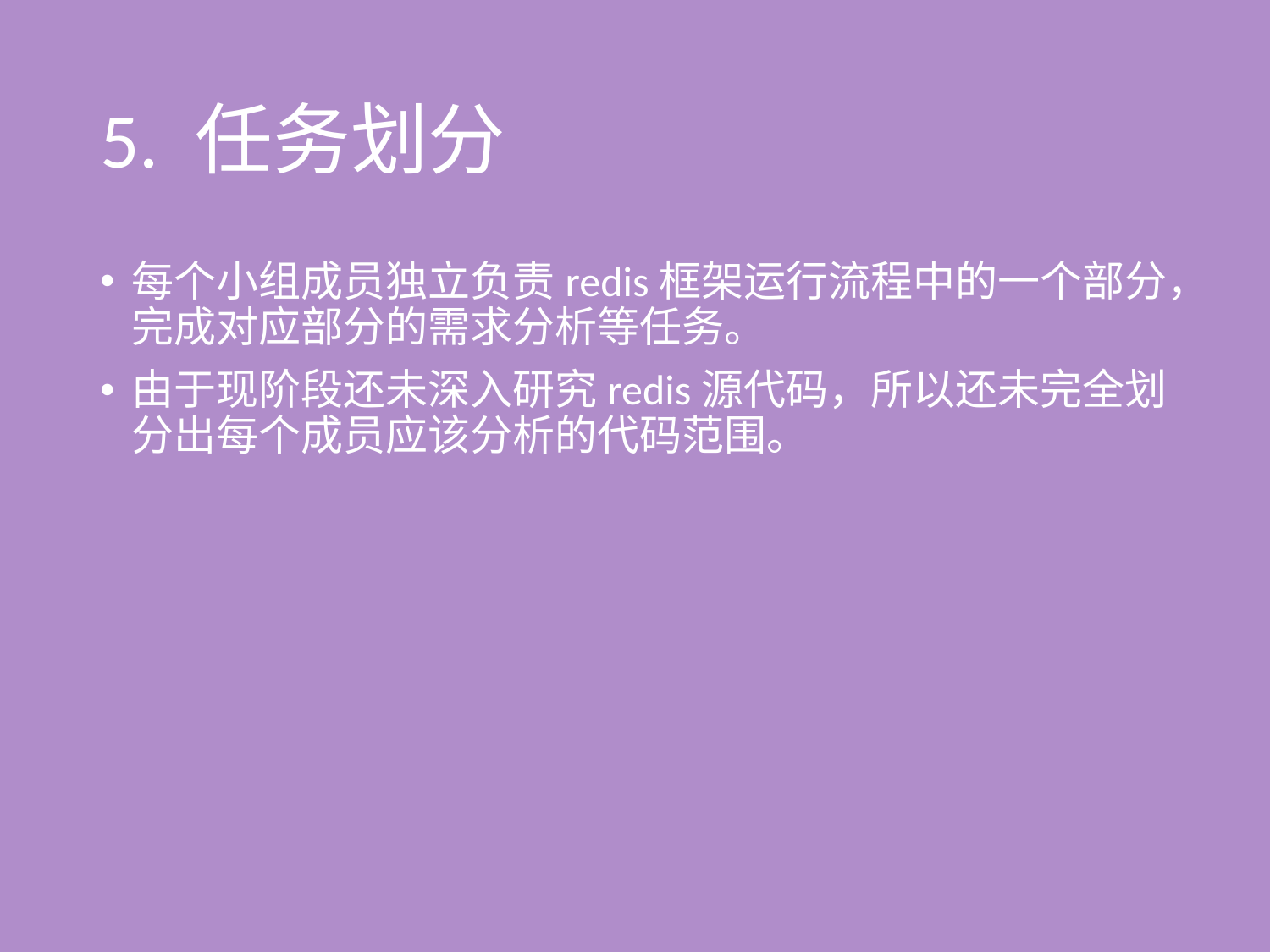

# 5. 任务划分
每个小组成员独立负责redis框架运行流程中的一个部分，完成对应部分的需求分析等任务。
由于现阶段还未深入研究redis源代码，所以还未完全划分出每个成员应该分析的代码范围。